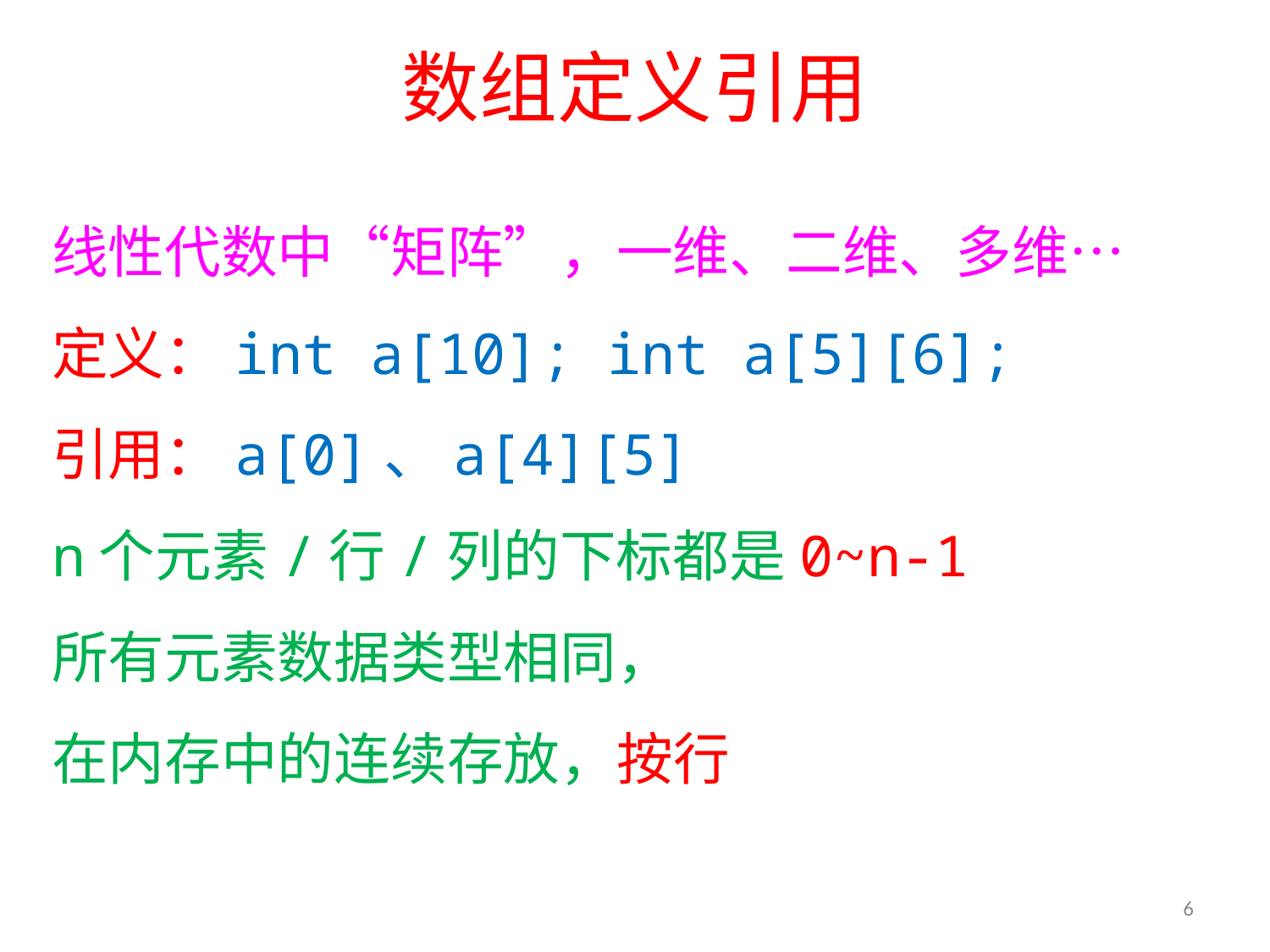

# 数组定义引用
线性代数中“矩阵”，一维、二维、多维…
定义：int a[10]; int a[5][6];
引用：a[0]、a[4][5]
n个元素/行/列的下标都是0~n-1
所有元素数据类型相同，
在内存中的连续存放，按行
6